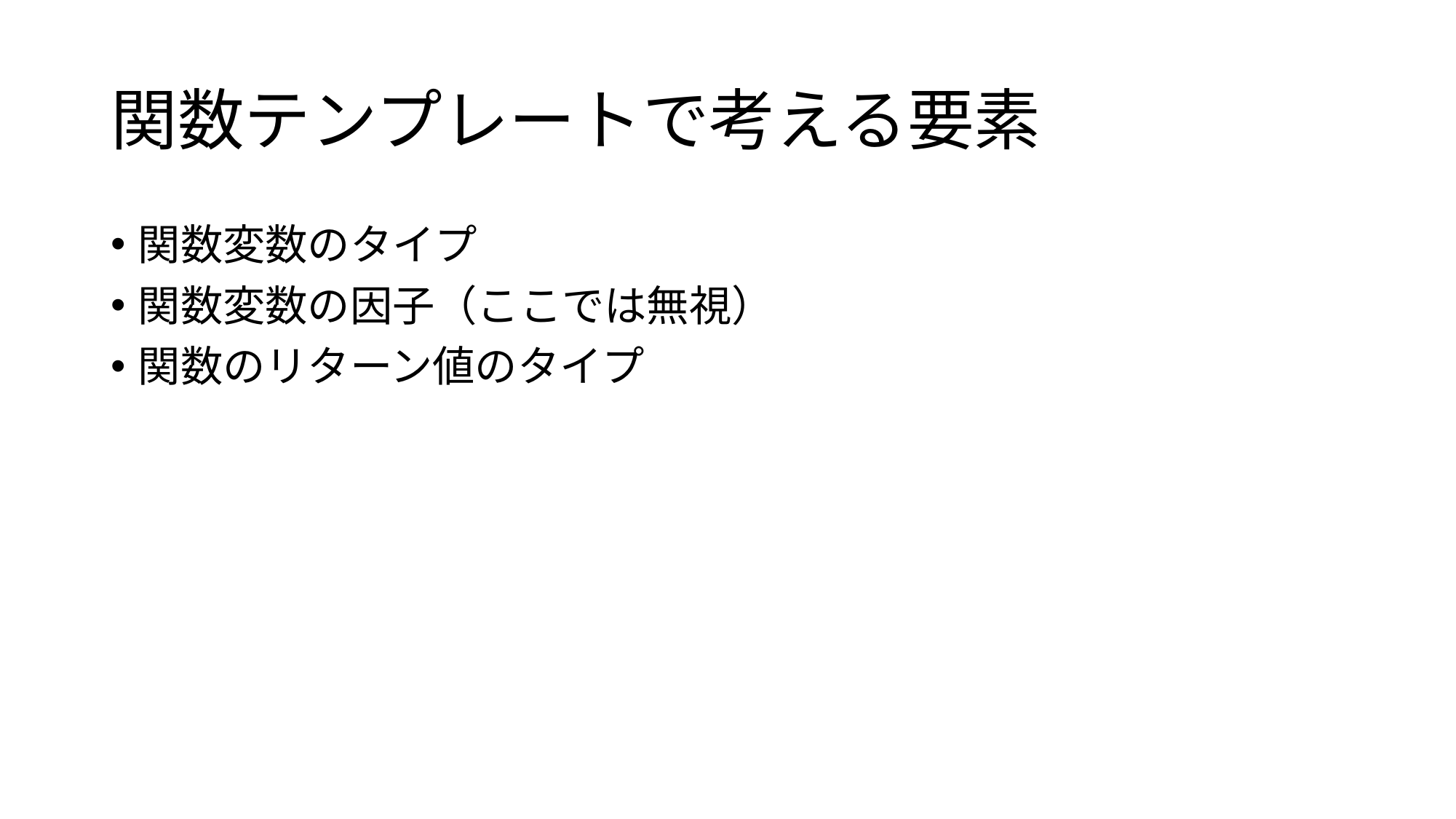

# 関数テンプレートで考える要素
関数変数のタイプ
関数変数の因子（ここでは無視）
関数のリターン値のタイプ